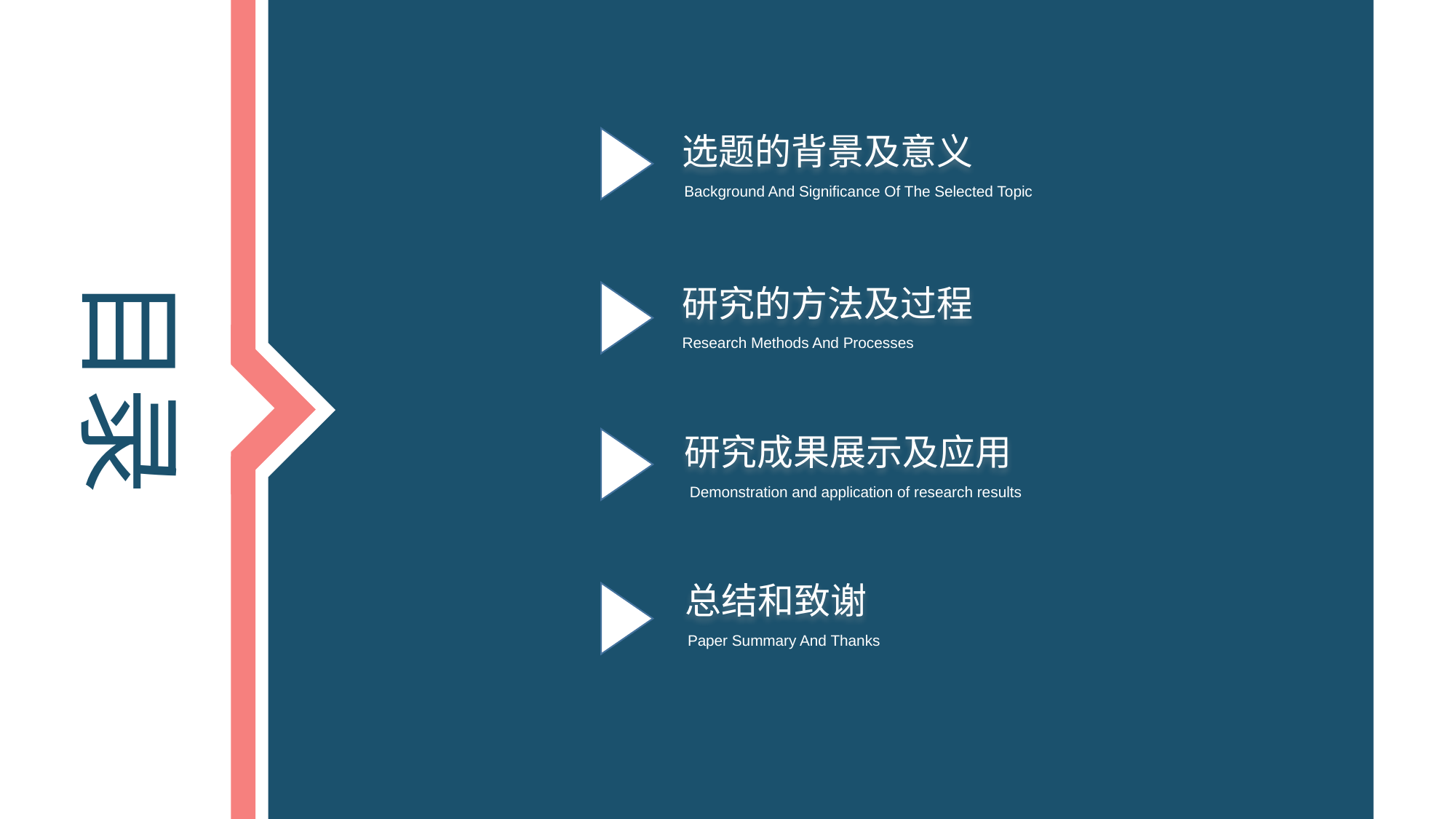

选题的背景及意义

Background And Significance Of The Selected Topic
目录
研究的方法及过程

Research Methods And Processes
研究成果展示及应用

Demonstration and application of research results
总结和致谢

Paper Summary And Thanks